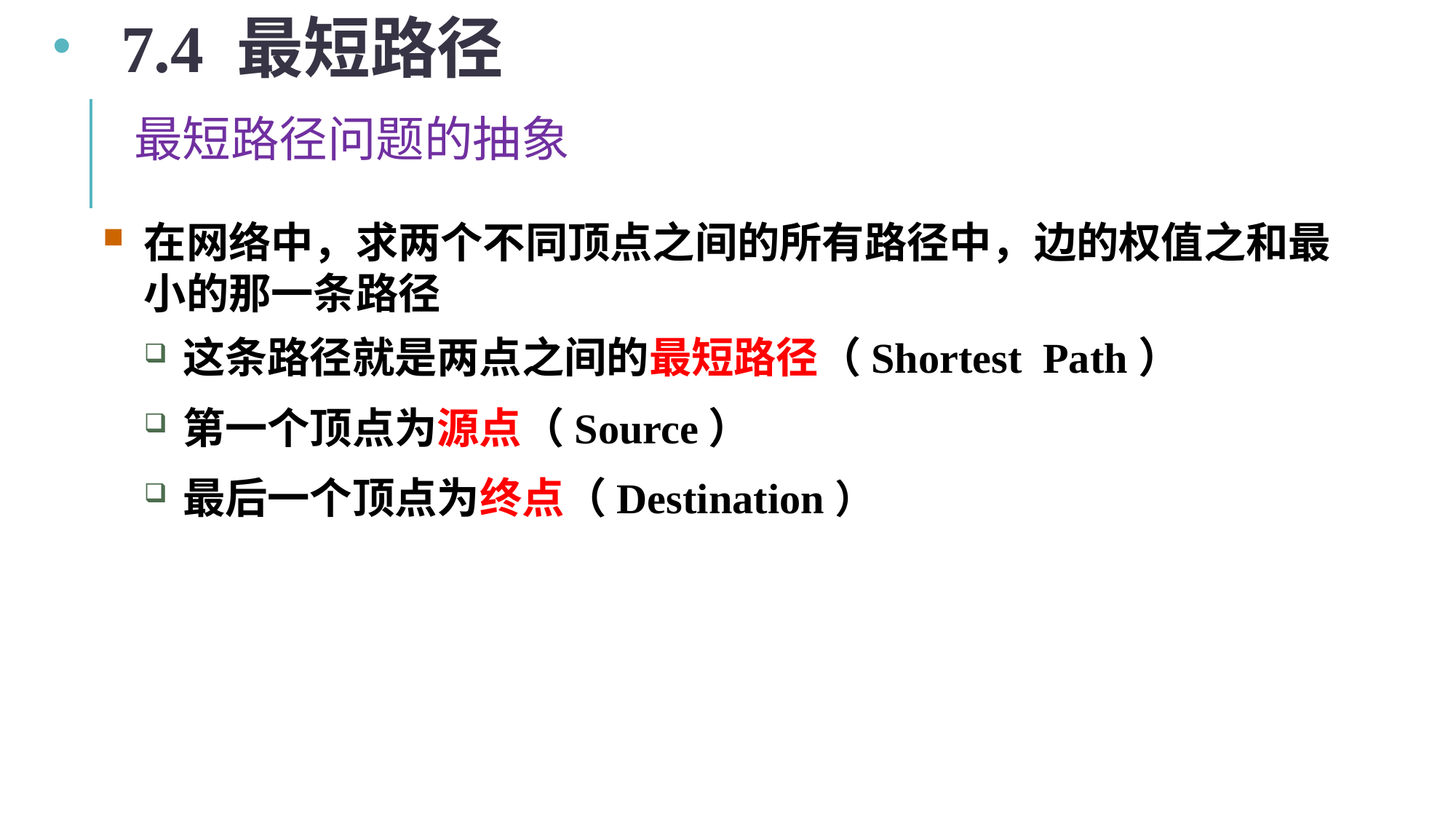

7.4 最短路径
最短路径问题的抽象
在网络中，求两个不同顶点之间的所有路径中，边的权值之和最小的那一条路径
这条路径就是两点之间的最短路径（Shortest  Path）
第一个顶点为源点（Source）
最后一个顶点为终点（Destination）